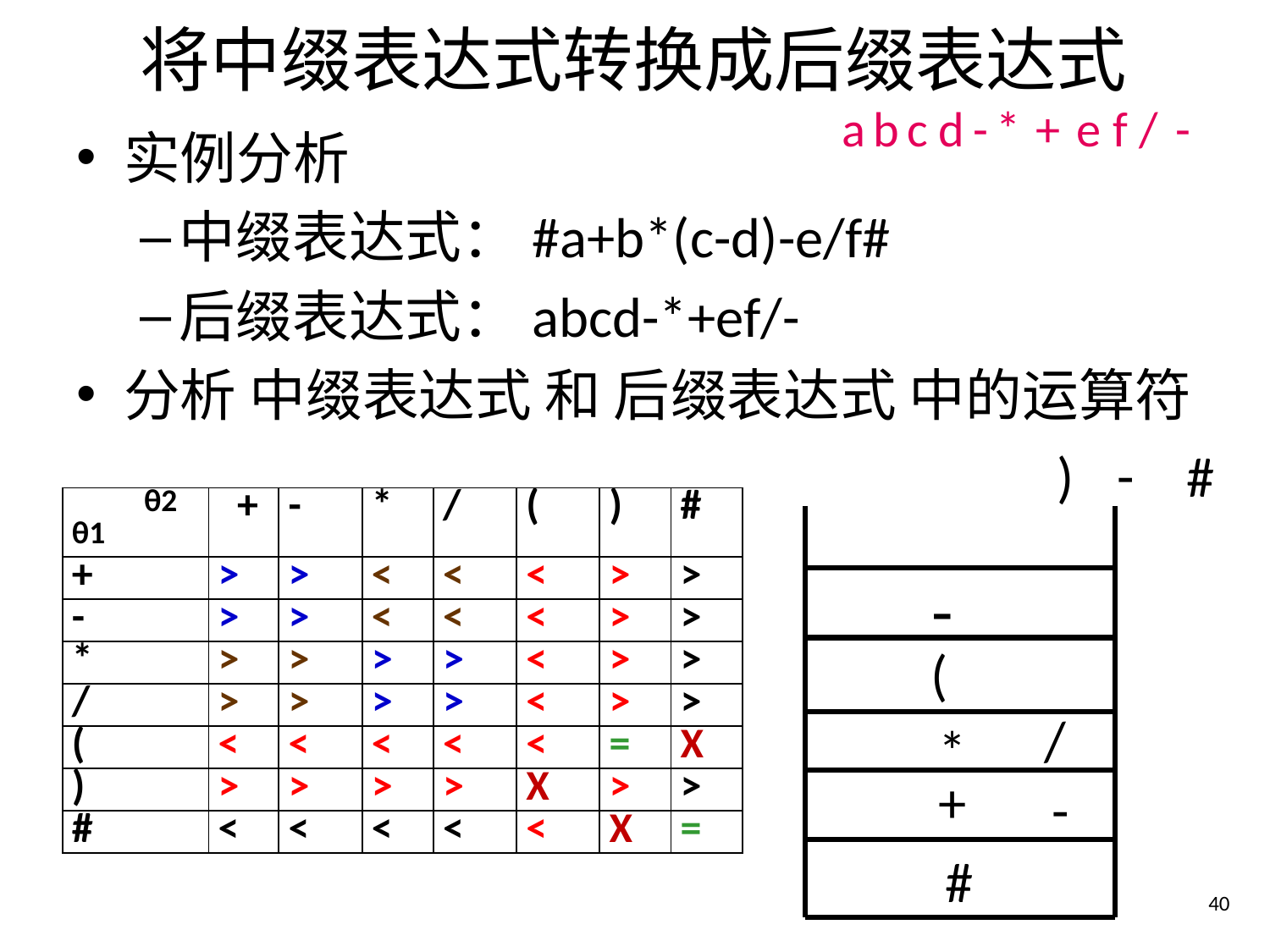

# 将中缀表达式转换成后缀表达式
a
b
c
d
-
*
+
e
f
/
-
实例分析
中缀表达式：#a+b*(c-d)-e/f#
后缀表达式：abcd-*+ef/-
分析 中缀表达式 和 后缀表达式 中的运算符

-
)
#
| θ2 θ1 | + | - | \* | / | ( | ) | # |
| --- | --- | --- | --- | --- | --- | --- | --- |
| + | > | > | < | < | < | > | > |
| - | > | > | < | < | < | > | > |
| \* | > | > | > | > | < | > | > |
| / | > | > | > | > | < | > | > |
| ( | < | < | < | < | < | = | X |
| ) | > | > | > | > | X | > | > |
| # | < | < | < | < | < | X | = |
-
(
/
*
+
-
#
40